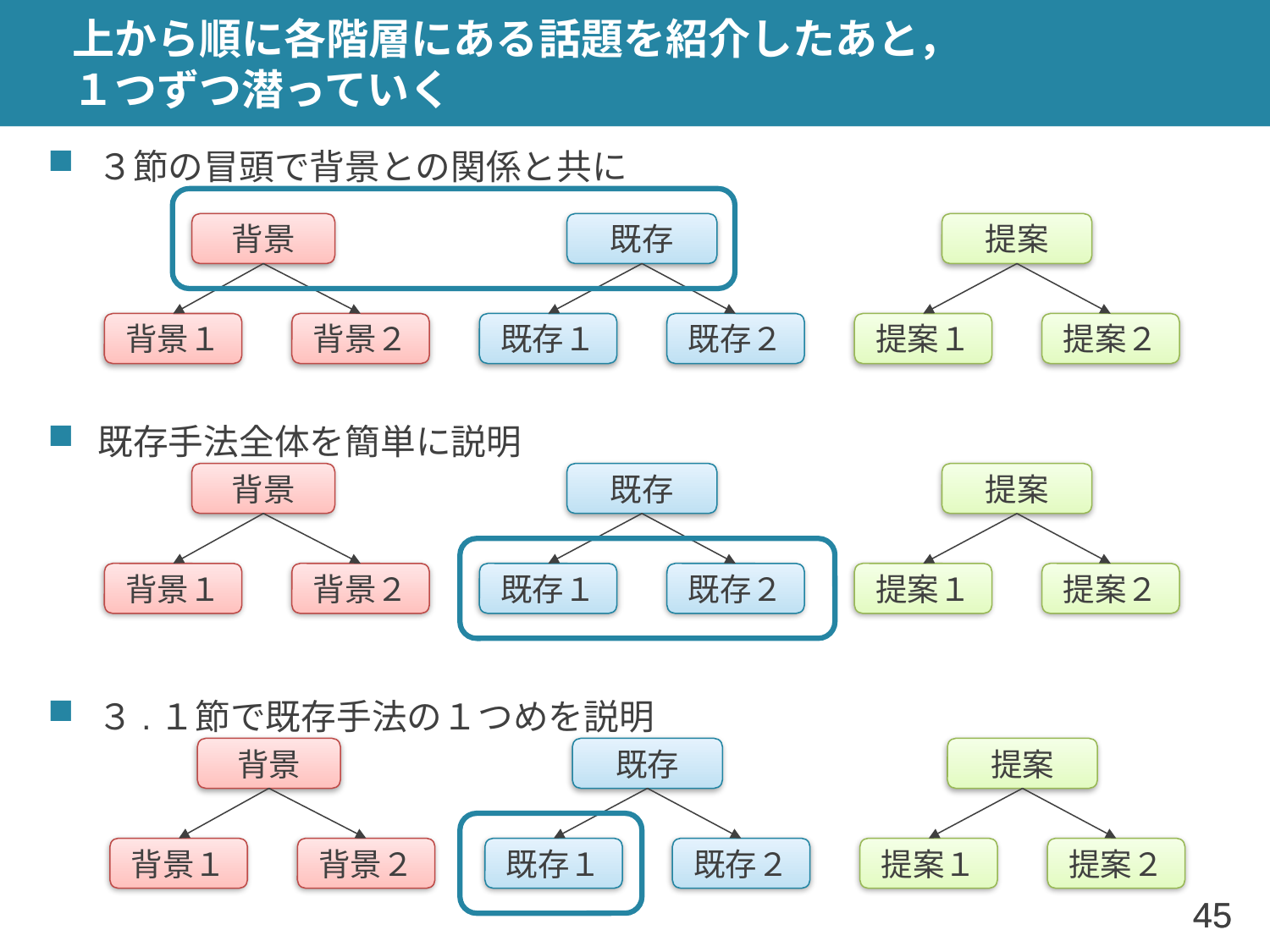

# 上から順に各階層にある話題を紹介したあと， １つずつ潜っていく
３節の冒頭で背景との関係と共に

背景
既存
提案
背景１
背景２
既存１
既存２
提案１
提案２
既存手法全体を簡単に説明
背景
既存
提案

背景１
背景２
既存１
既存２
提案１
提案２
３.１節で既存手法の１つめを説明
背景
既存
提案

背景１
背景２
既存１
既存２
提案１
提案２